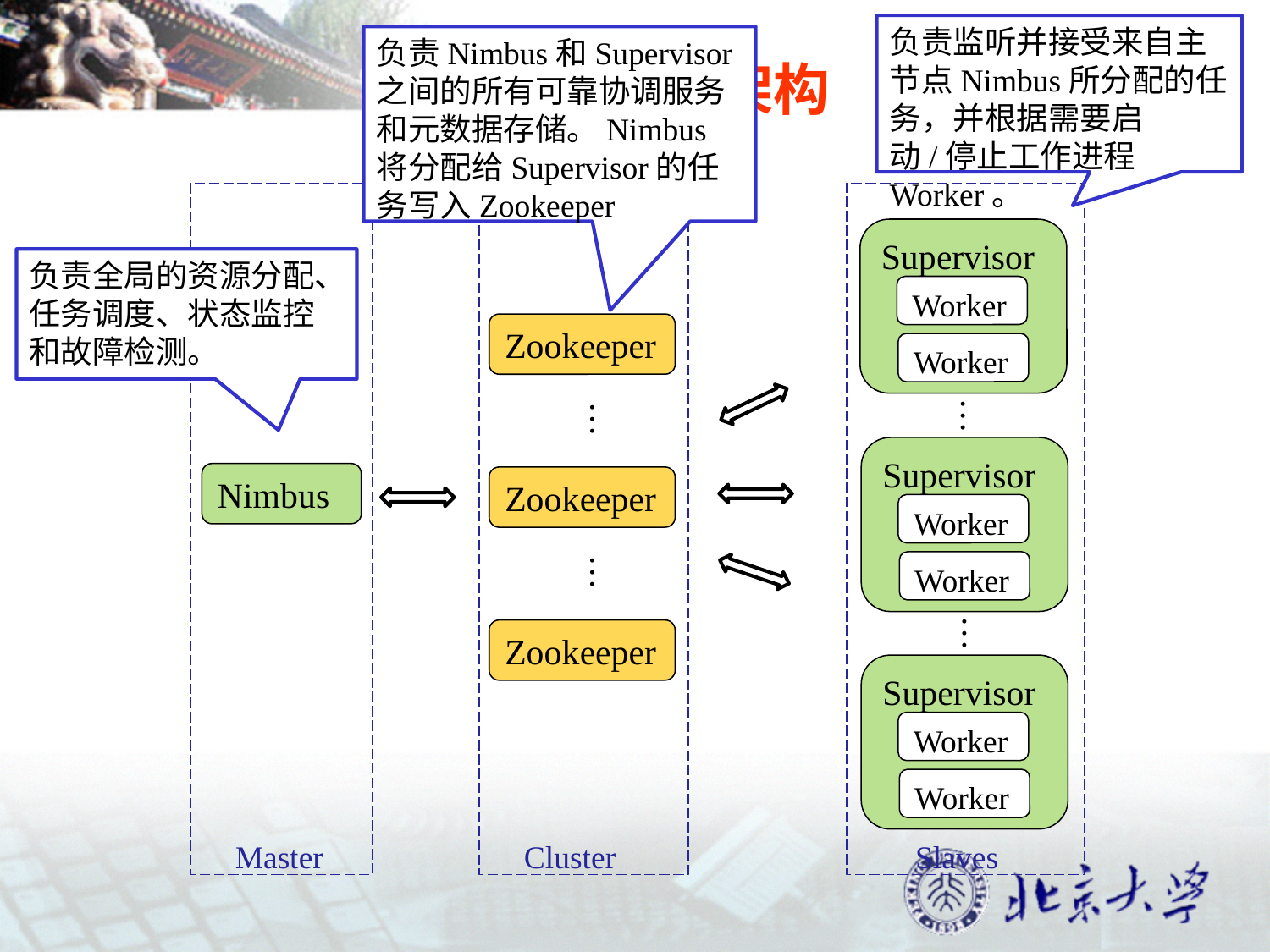

负责监听并接受来自主节点Nimbus所分配的任务，并根据需要启动/停止工作进程Worker。
# Storm系统架构
负责Nimbus和Supervisor之间的所有可靠协调服务和元数据存储。Nimbus将分配给Supervisor的任务写入Zookeeper

    Master

    Cluster

       Slaves
Supervisor
Worker
Worker
Zookeeper
…
Zookeeper
…
Zookeeper
…

Supervisor
Worker
Worker
Nimbus

…
Supervisor
Worker
Worker
负责全局的资源分配、任务调度、状态监控和故障检测。